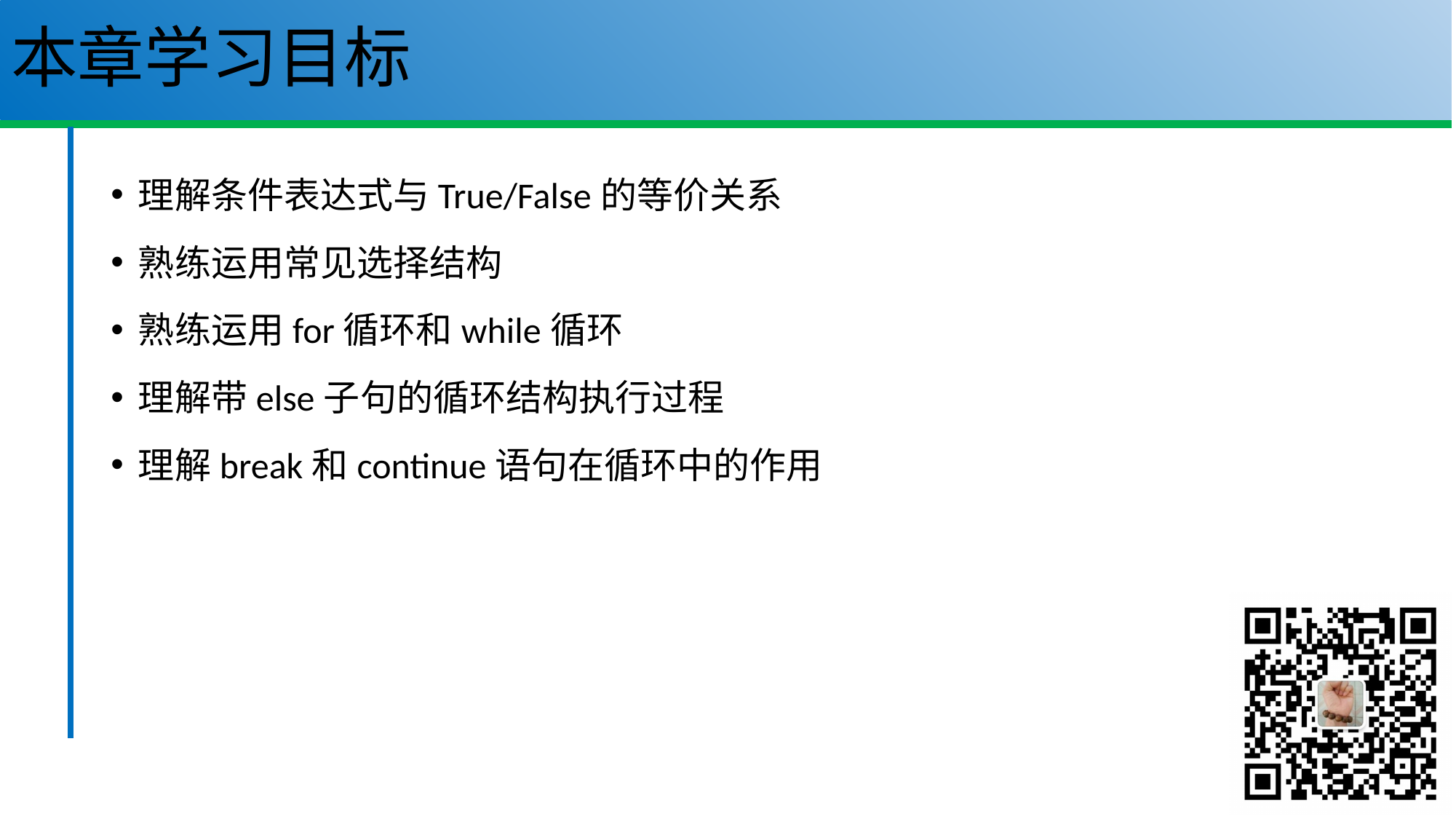

# 本章学习目标
理解条件表达式与True/False的等价关系
熟练运用常见选择结构
熟练运用for循环和while循环
理解带else子句的循环结构执行过程
理解break和continue语句在循环中的作用
2